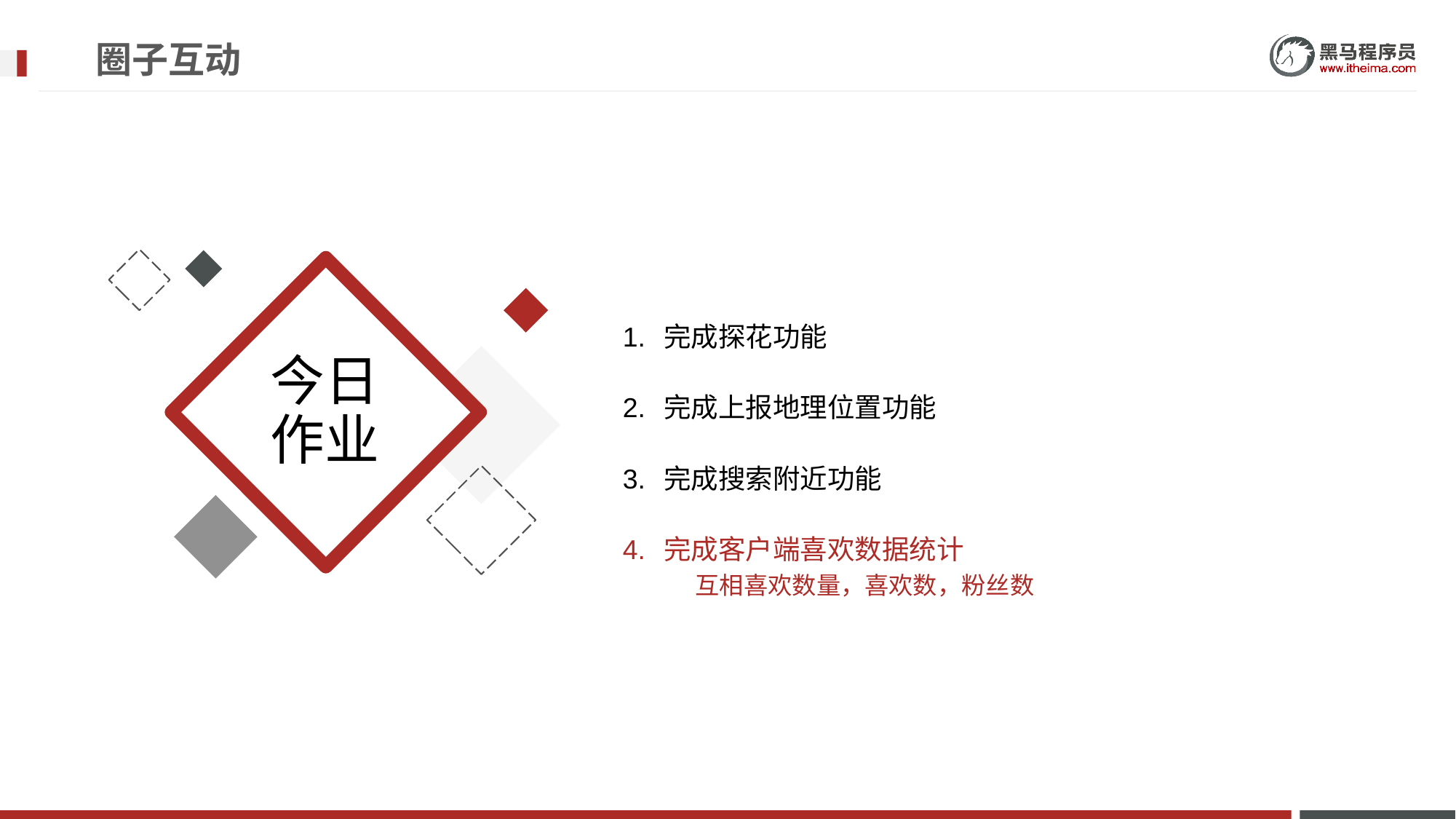

# 圈子互动
完成探花功能
完成上报地理位置功能
完成搜索附近功能
完成客户端喜欢数据统计
互相喜欢数量，喜欢数，粉丝数